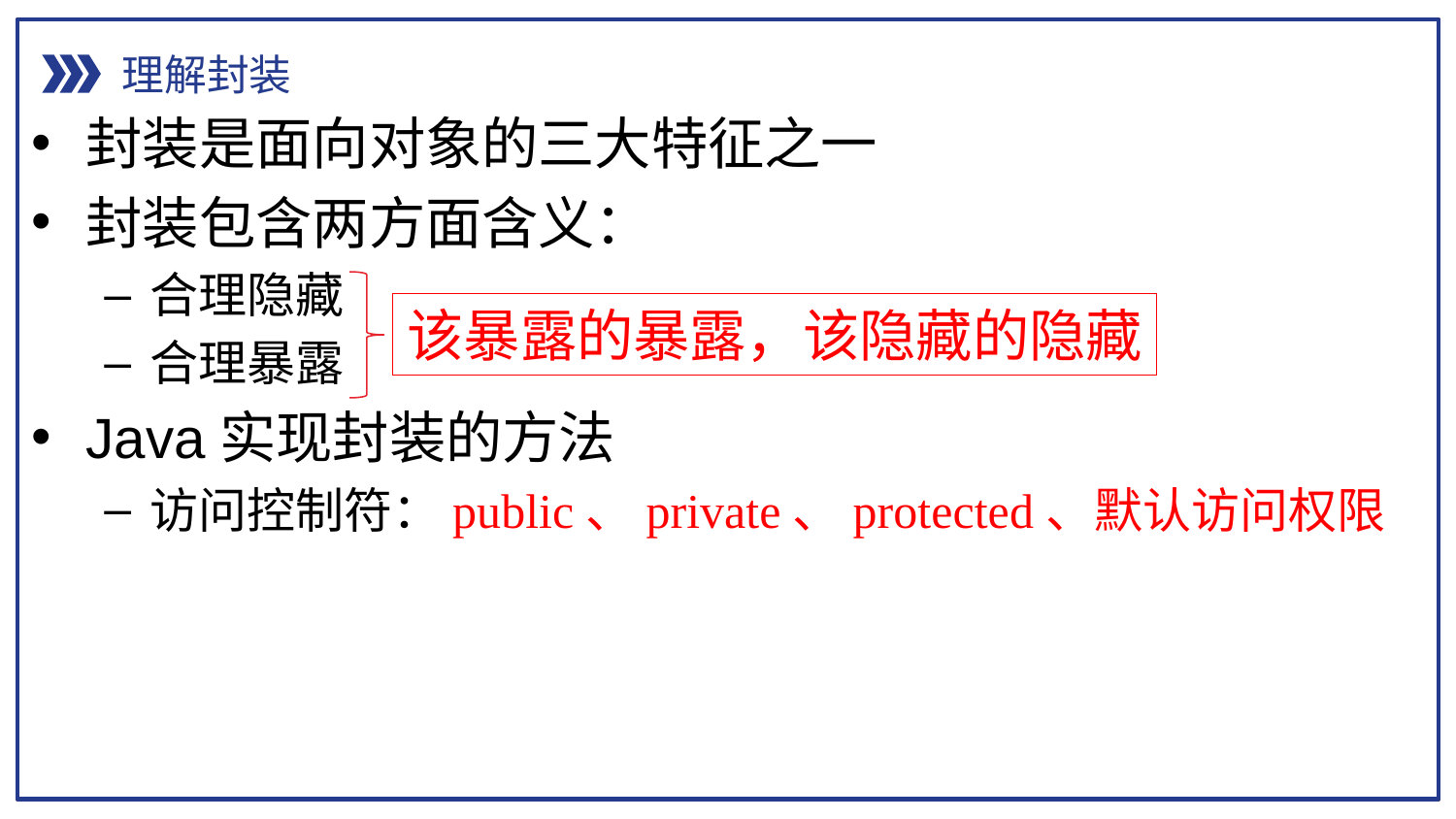

理解封装

封装是面向对象的三大特征之一
封装包含两方面含义：
合理隐藏
合理暴露
Java实现封装的方法
访问控制符：public、private、protected、默认访问权限

该暴露的暴露，该隐藏的隐藏